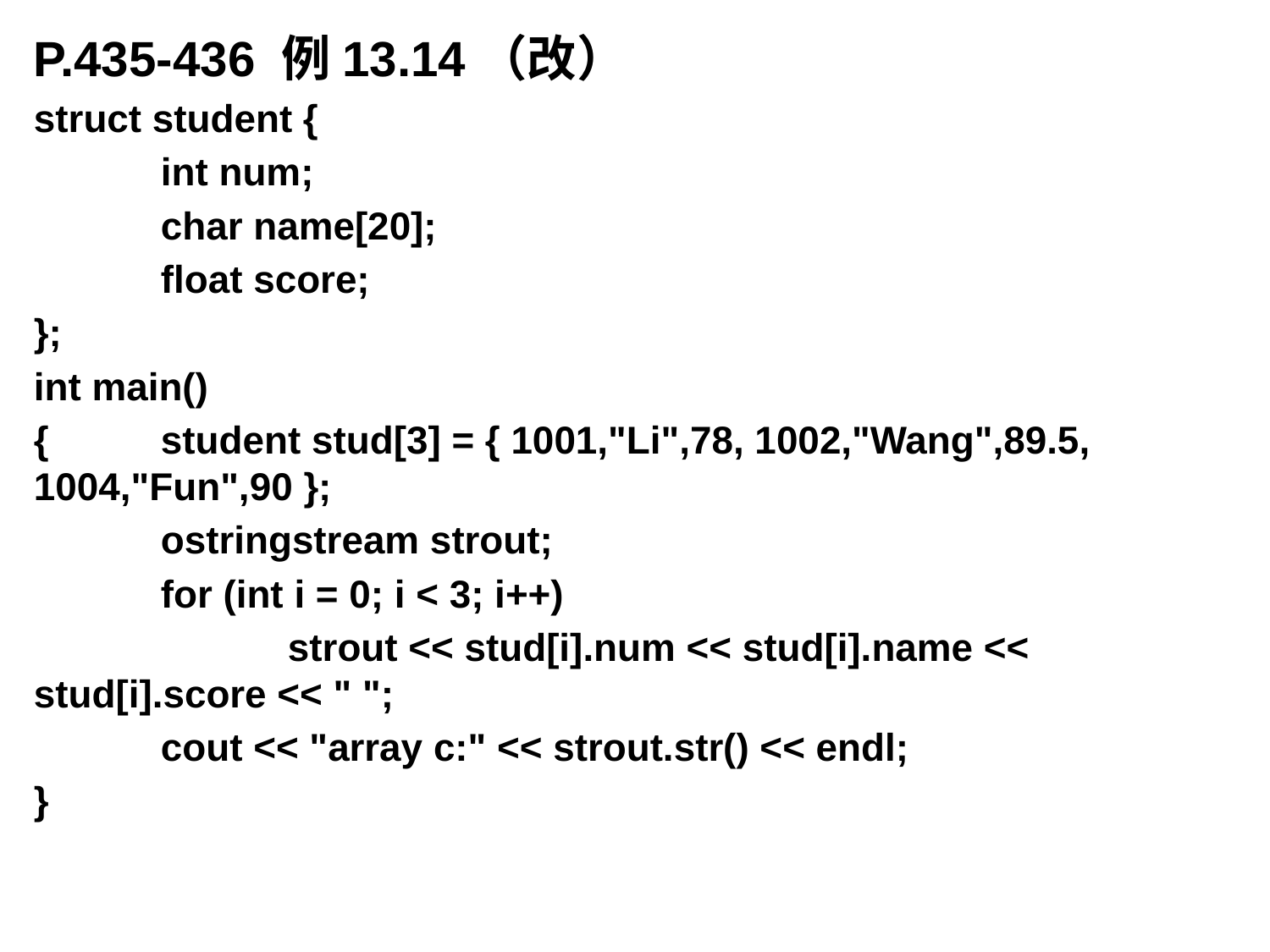

P.435-436 例13.14（改）
struct student {
	int num;
	char name[20];
	float score;
};
int main()
{	student stud[3] = { 1001,"Li",78, 1002,"Wang",89.5, 1004,"Fun",90 };
	ostringstream strout;
	for (int i = 0; i < 3; i++)
		strout << stud[i].num << stud[i].name << stud[i].score << " ";
	cout << "array c:" << strout.str() << endl;
}